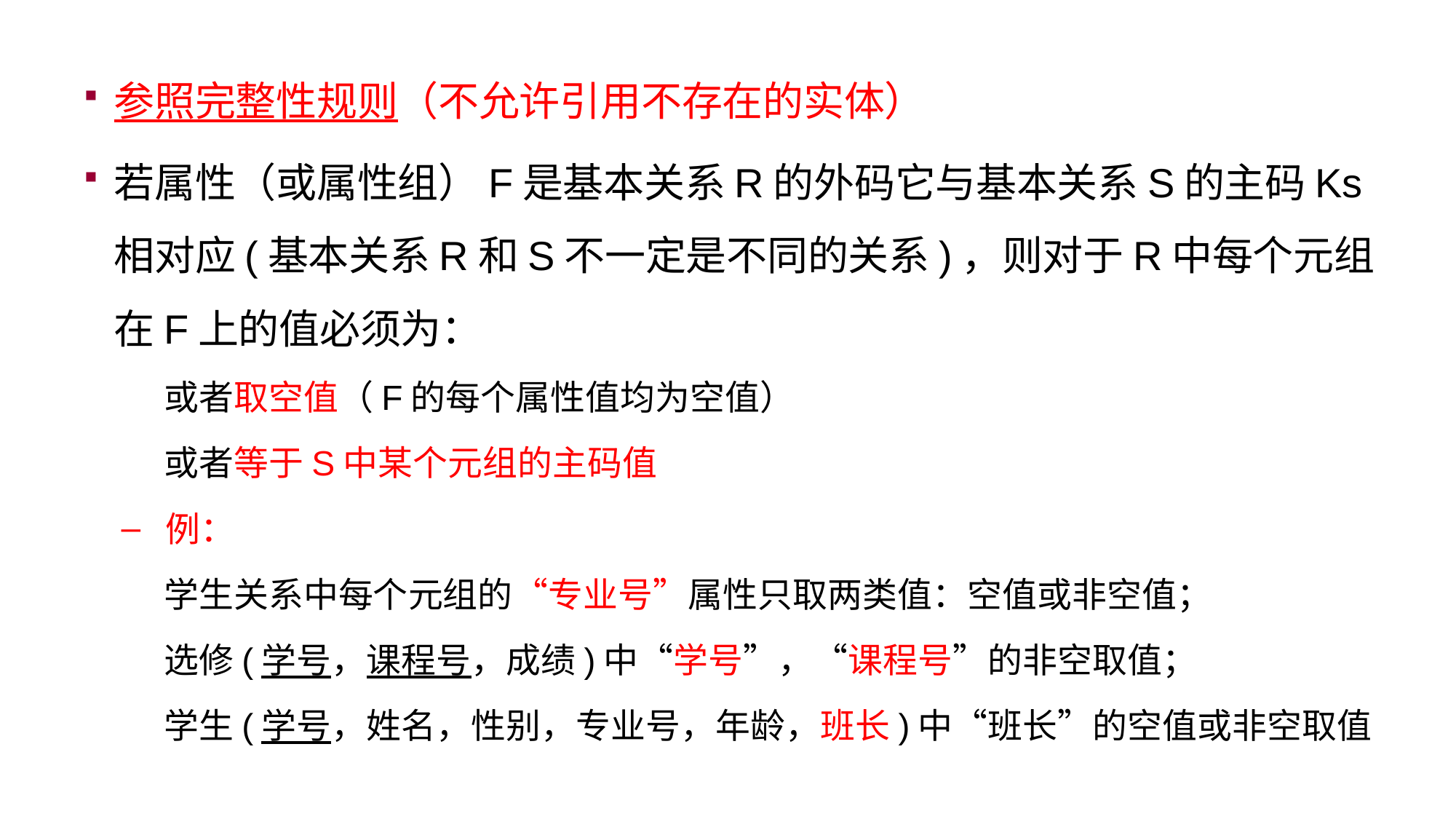

参照完整性规则（不允许引用不存在的实体）
若属性（或属性组）F是基本关系R的外码它与基本关系S的主码Ks相对应(基本关系R和S不一定是不同的关系)，则对于R中每个元组在F上的值必须为：
    或者取空值（F的每个属性值均为空值）
    或者等于S中某个元组的主码值
例：
    学生关系中每个元组的“专业号”属性只取两类值：空值或非空值；
    选修(学号，课程号，成绩)中“学号”，“课程号”的非空取值；
    学生(学号，姓名，性别，专业号，年龄，班长)中“班长”的空值或非空取值

38